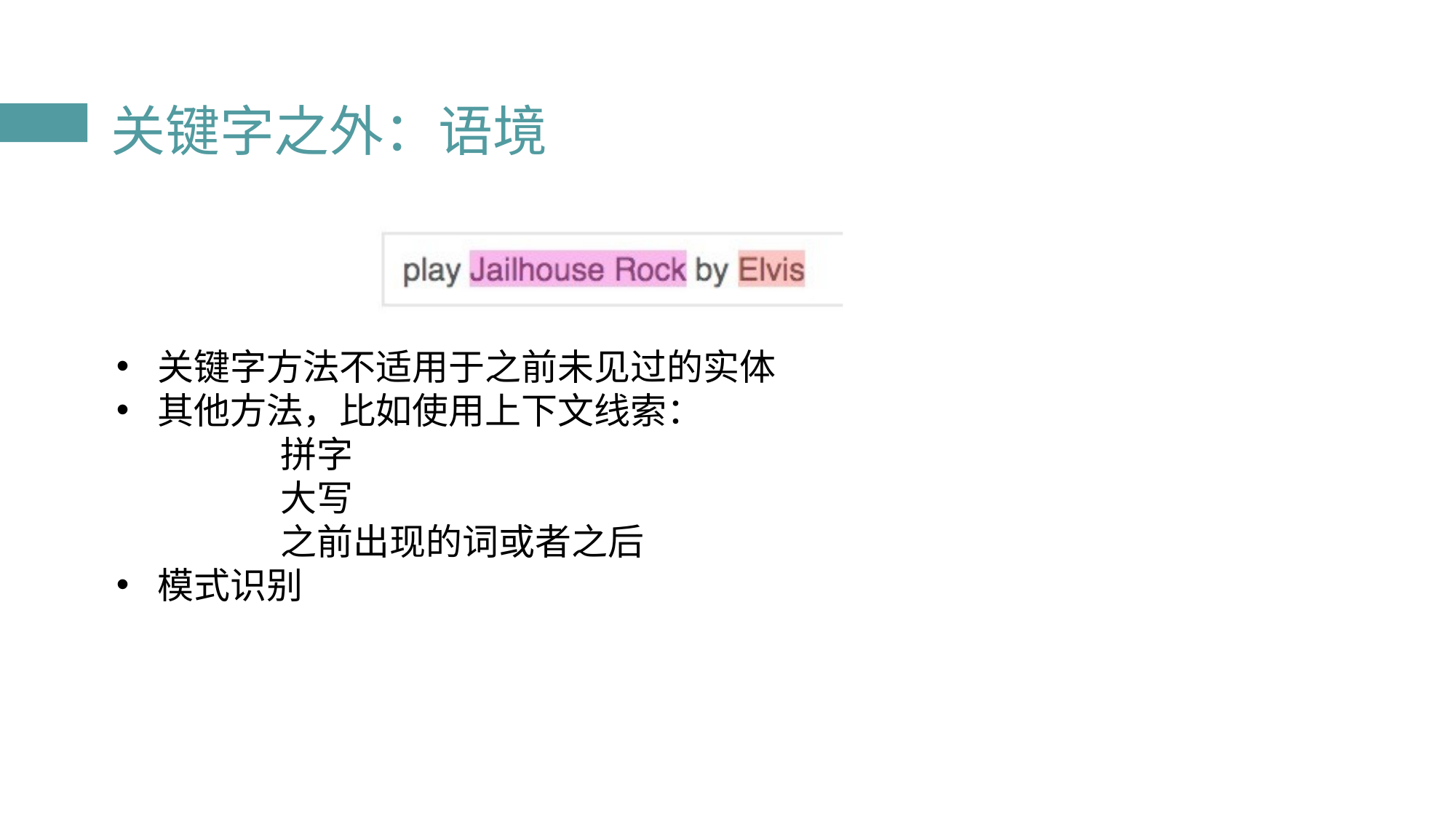

# 关键字之外：语境

关键字方法不适用于之前未见过的实体
其他方法，比如使用上下文线索：
                   拼字
                   大写
                   之前出现的词或者之后
模式识别